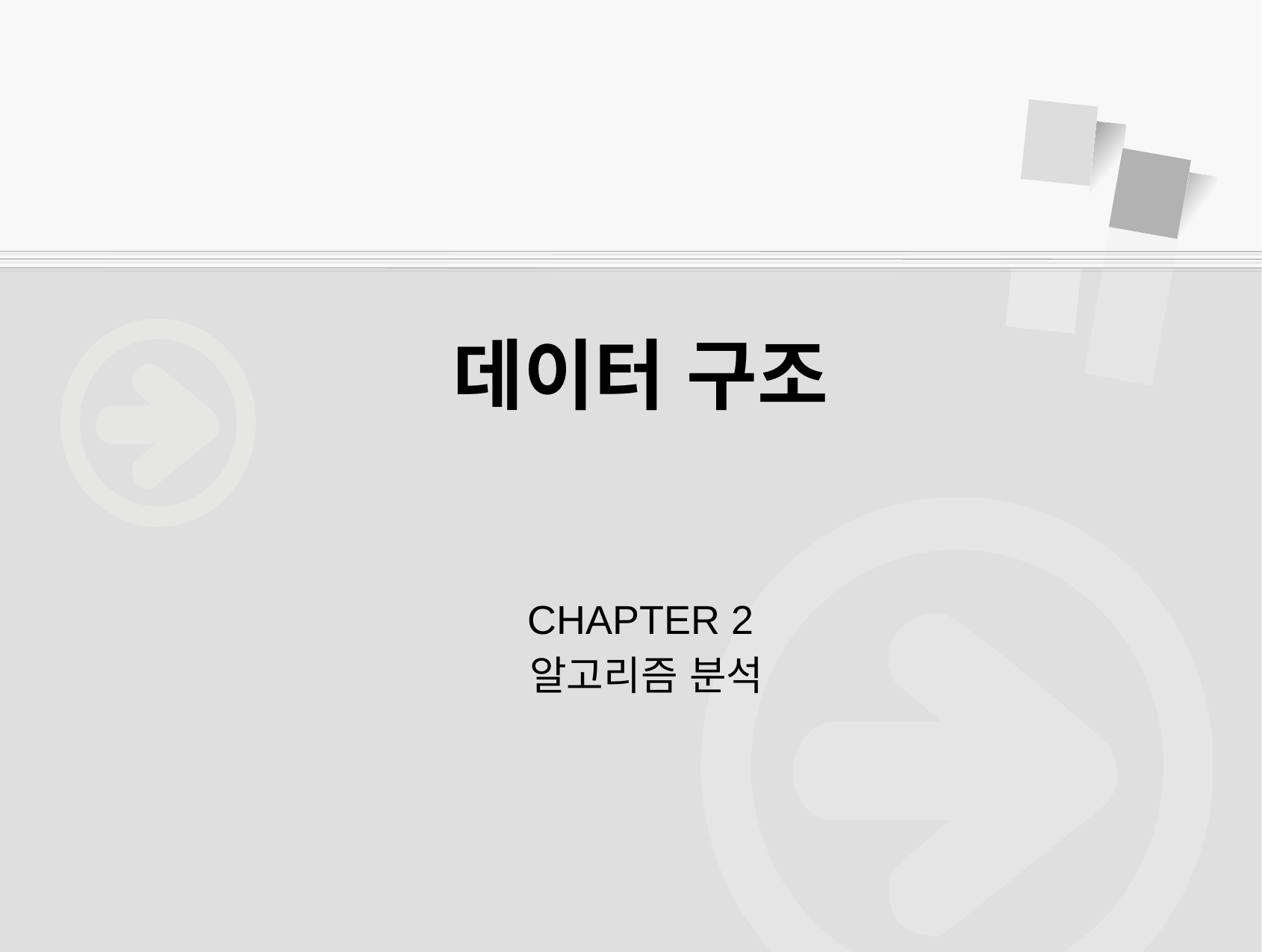

# 데이터 구조
CHAPTER 2
알고리즘 분석